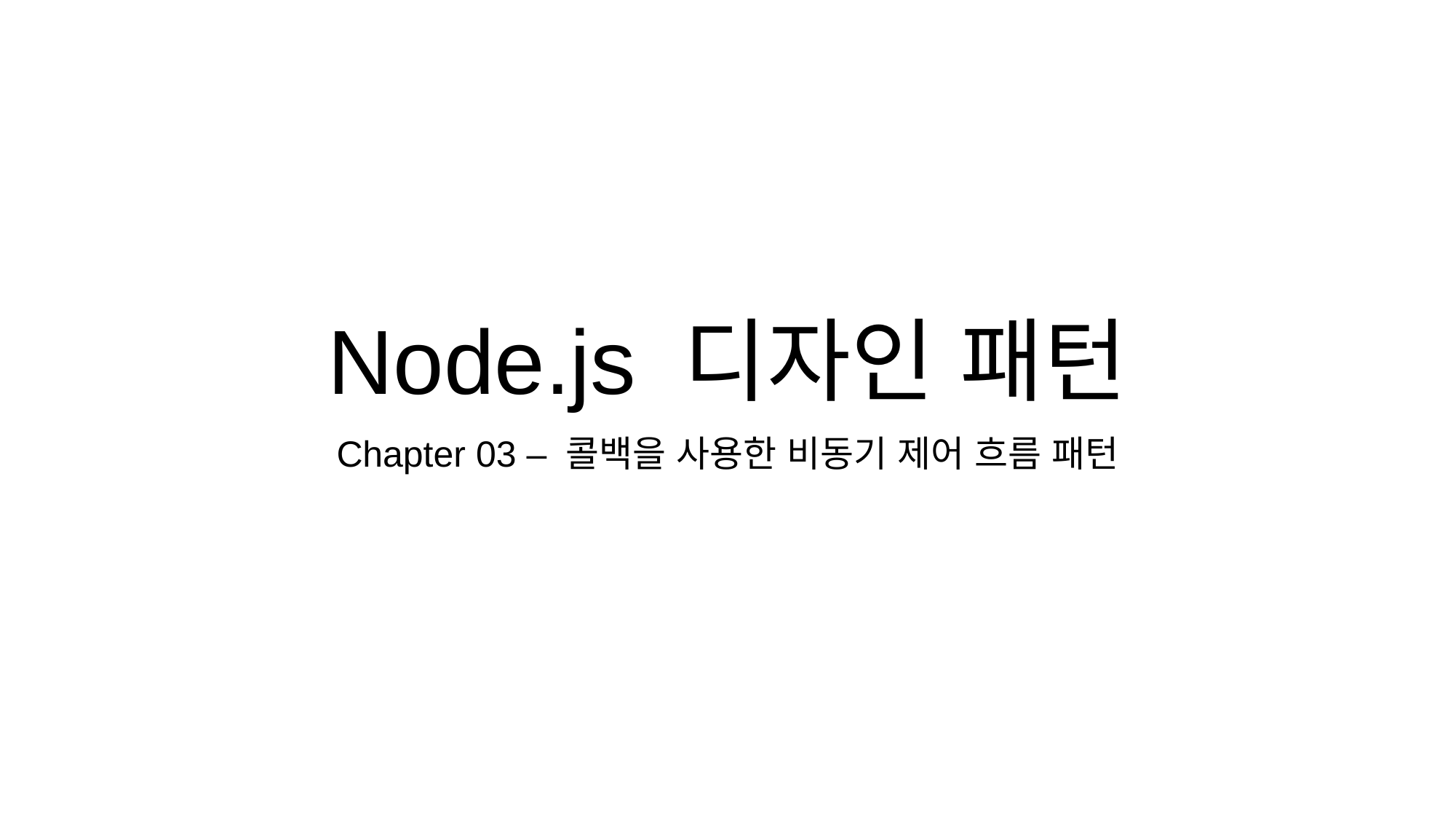

# Node.js 디자인 패턴
Chapter 03 – 콜백을 사용한 비동기 제어 흐름 패턴